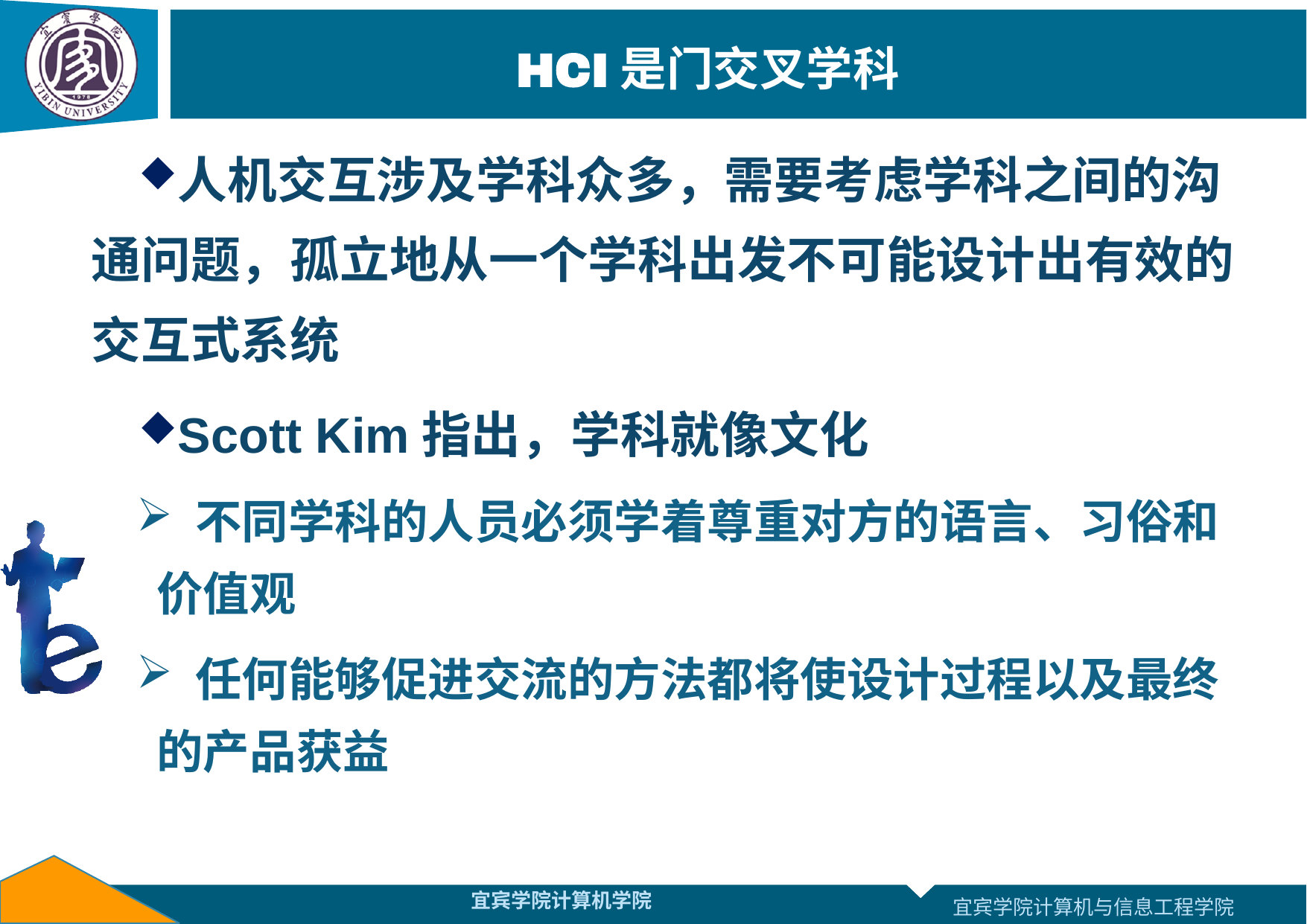

# HCI是门交叉学科
人机交互涉及学科众多，需要考虑学科之间的沟通问题，孤立地从一个学科出发不可能设计出有效的交互式系统
Scott Kim指出，学科就像文化
 不同学科的人员必须学着尊重对方的语言、习俗和价值观
 任何能够促进交流的方法都将使设计过程以及最终的产品获益
11
宜宾学院计算机学院